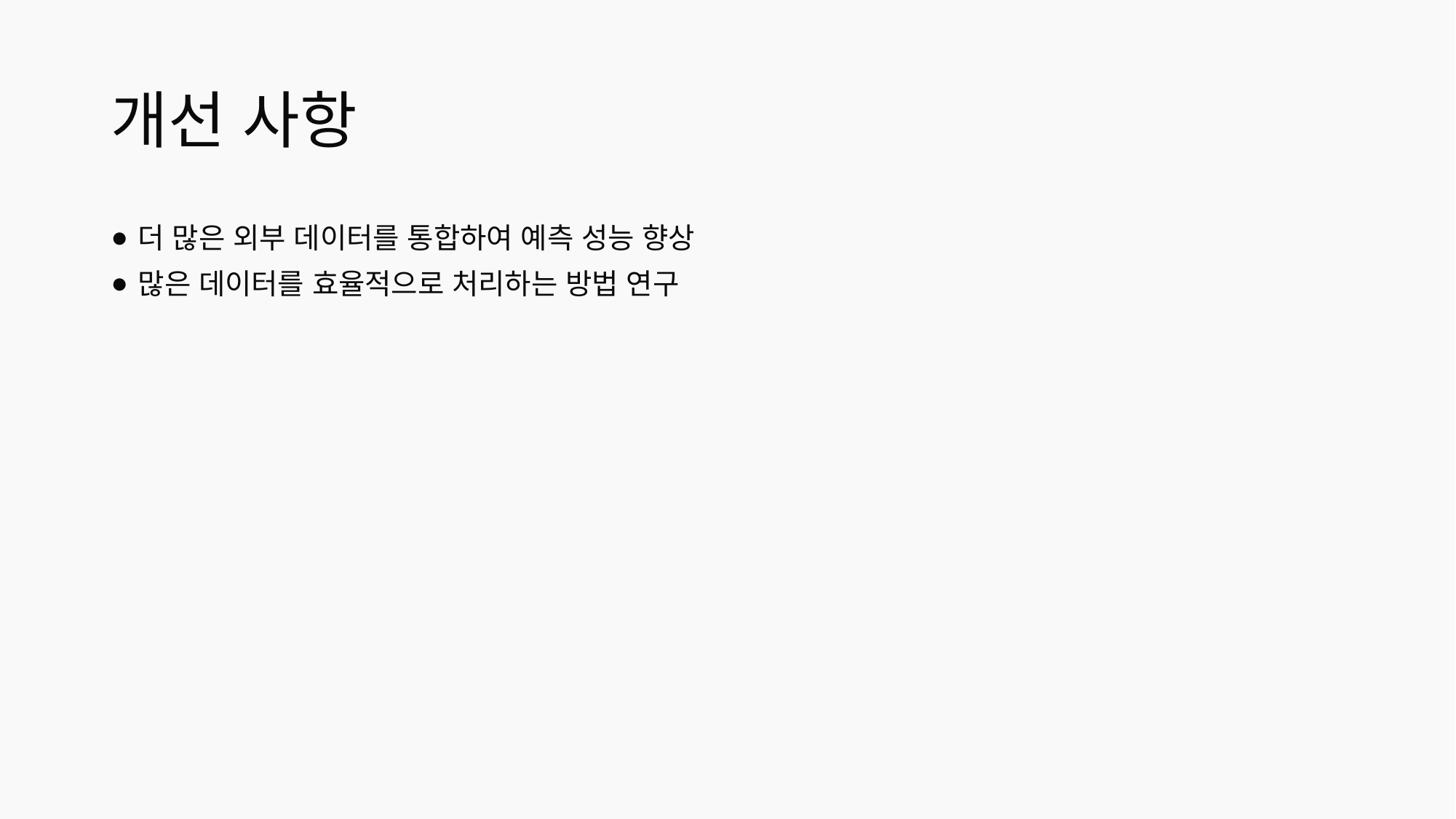

# 개선 사항
더 많은 외부 데이터를 통합하여 예측 성능 향상
많은 데이터를 효율적으로 처리하는 방법 연구